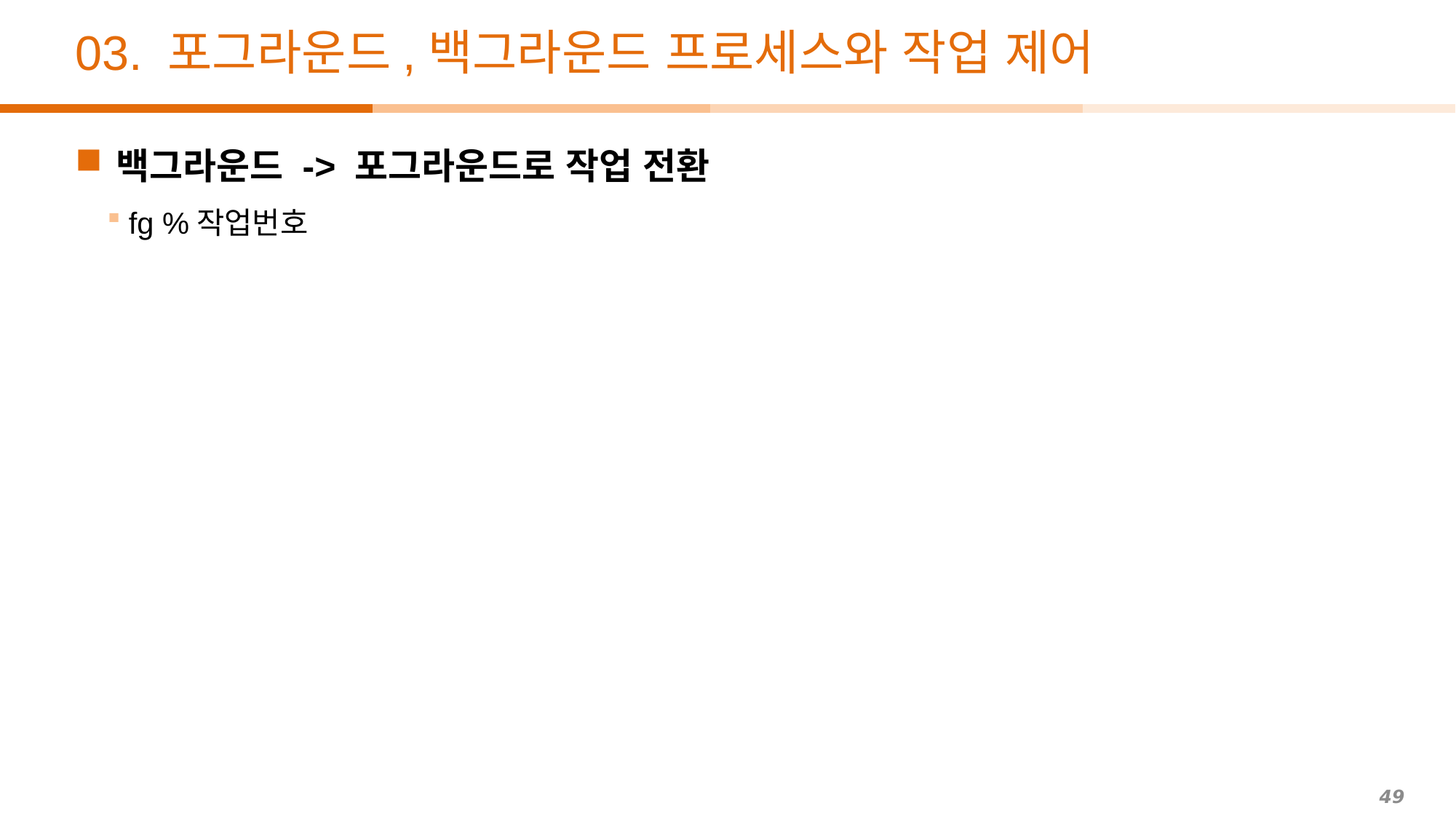

# 03. 포그라운드,백그라운드 프로세스와 작업 제어
백그라운드 -> 포그라운드로 작업 전환
fg %작업번호